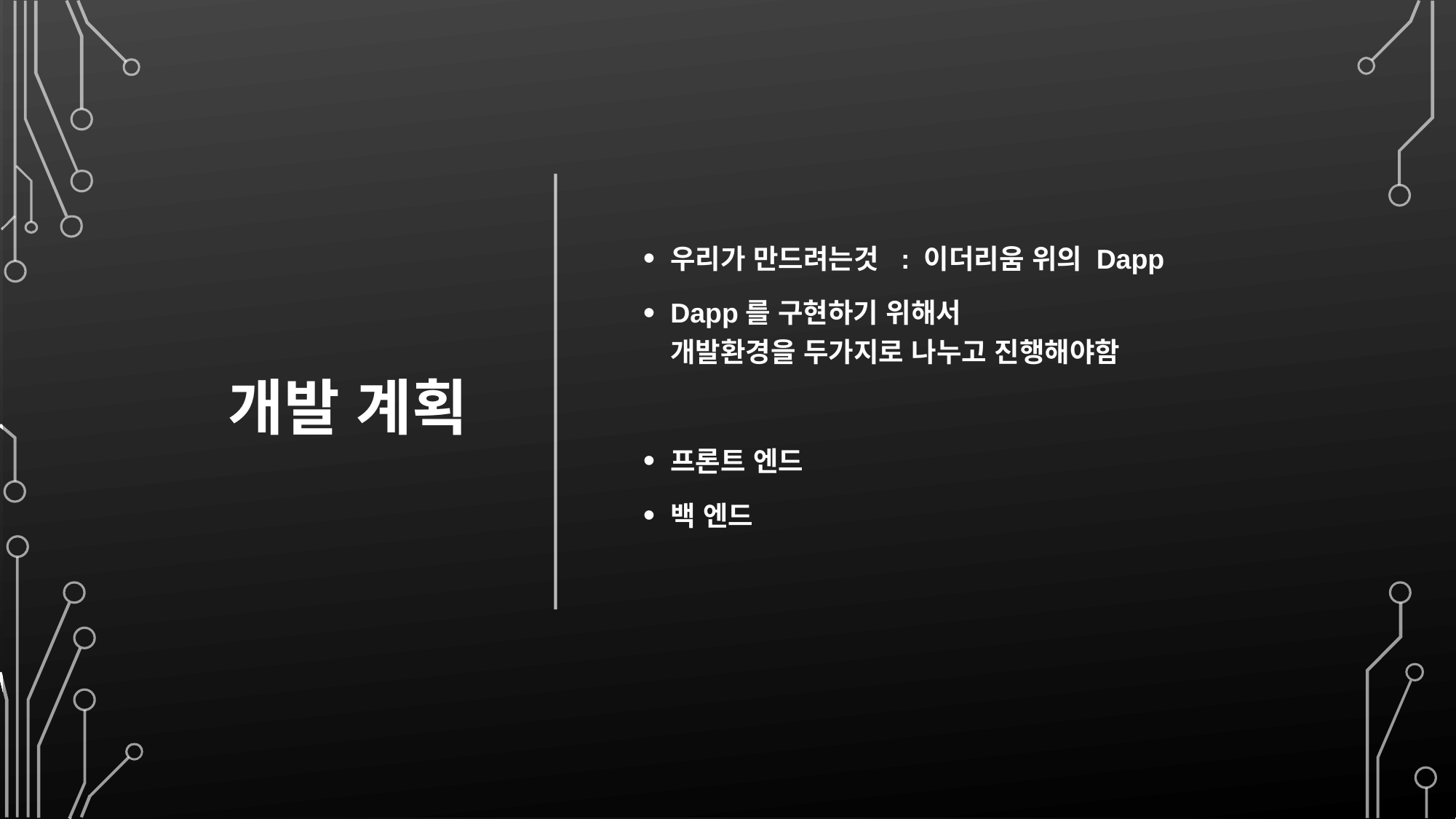

# 개발 계획
우리가 만드려는것  : 이더리움 위의 Dapp
Dapp를 구현하기 위해서
개발환경을 두가지로 나누고 진행해야함

프론트 엔드
백 엔드